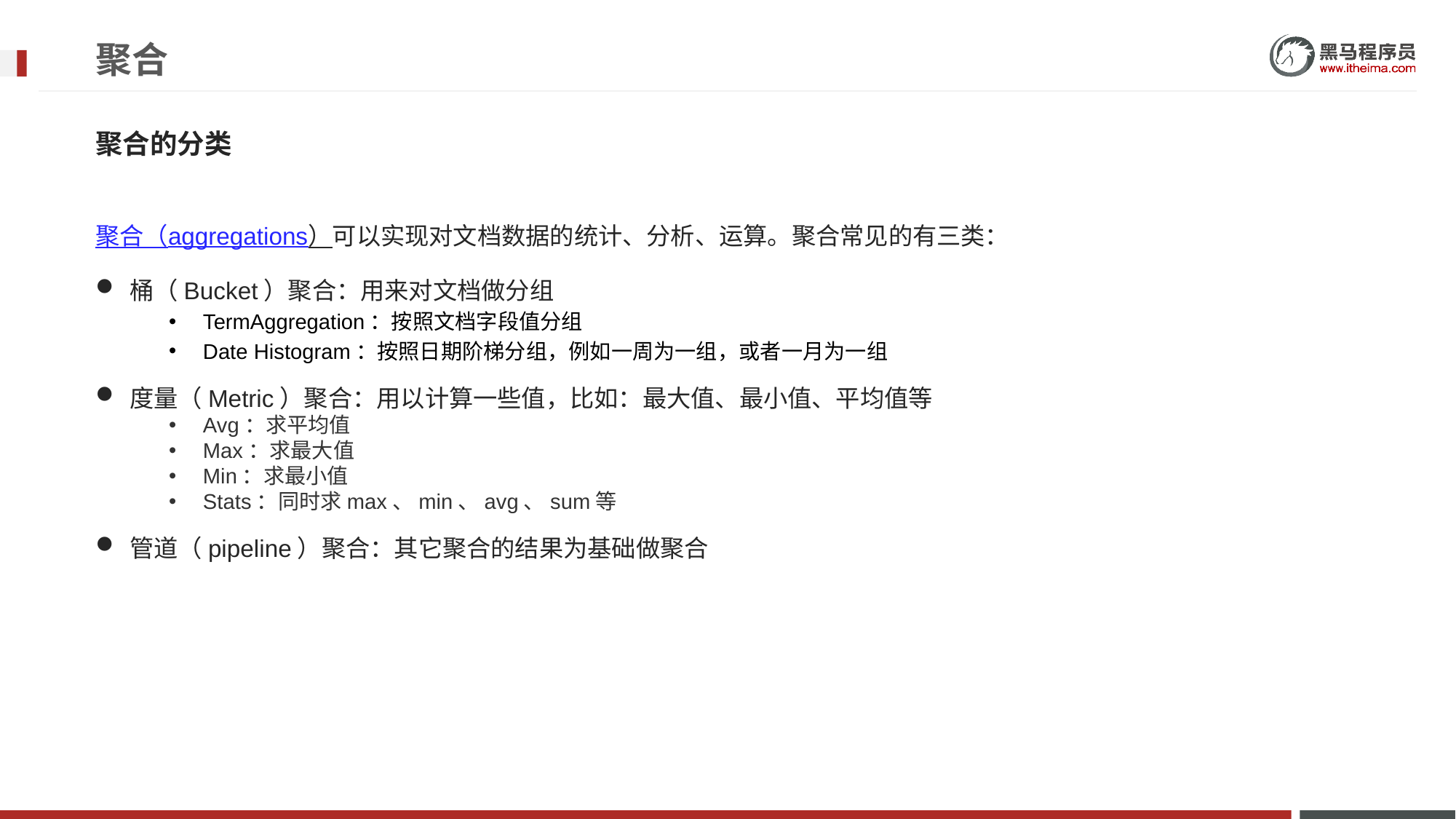

# 聚合
聚合的分类
聚合（aggregations）可以实现对文档数据的统计、分析、运算。聚合常见的有三类：
桶（Bucket）聚合：用来对文档做分组
TermAggregation：按照文档字段值分组
Date Histogram：按照日期阶梯分组，例如一周为一组，或者一月为一组
度量（Metric）聚合：用以计算一些值，比如：最大值、最小值、平均值等
Avg：求平均值
Max：求最大值
Min：求最小值
Stats：同时求max、min、avg、sum等
管道（pipeline）聚合：其它聚合的结果为基础做聚合